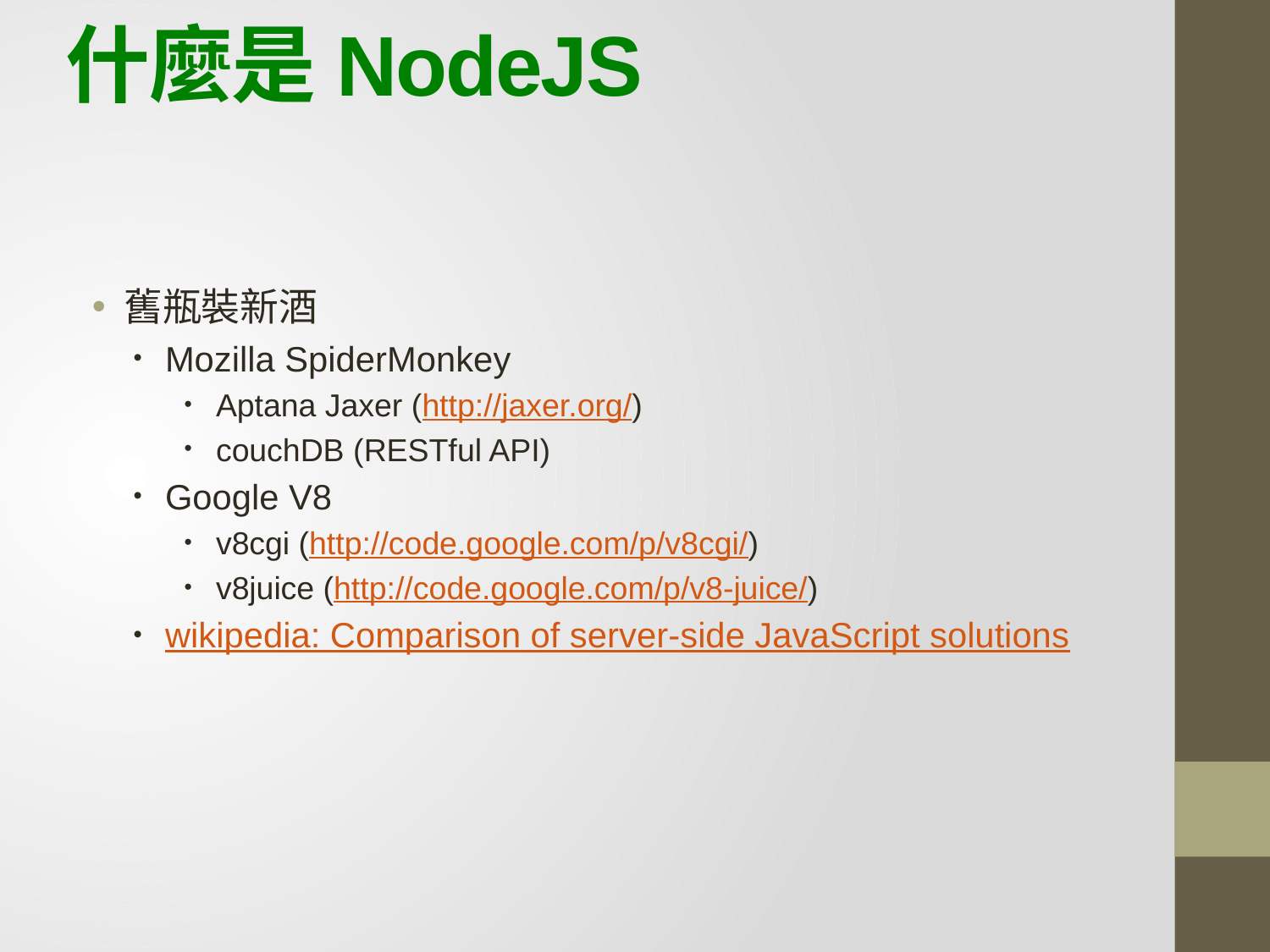

# 什麼是NodeJS

舊瓶裝新酒
Mozilla SpiderMonkey
Aptana Jaxer (http://jaxer.org/)
couchDB (RESTful API)
Google V8
v8cgi (http://code.google.com/p/v8cgi/)
v8juice (http://code.google.com/p/v8-juice/)
wikipedia: Comparison of server-side JavaScript solutions